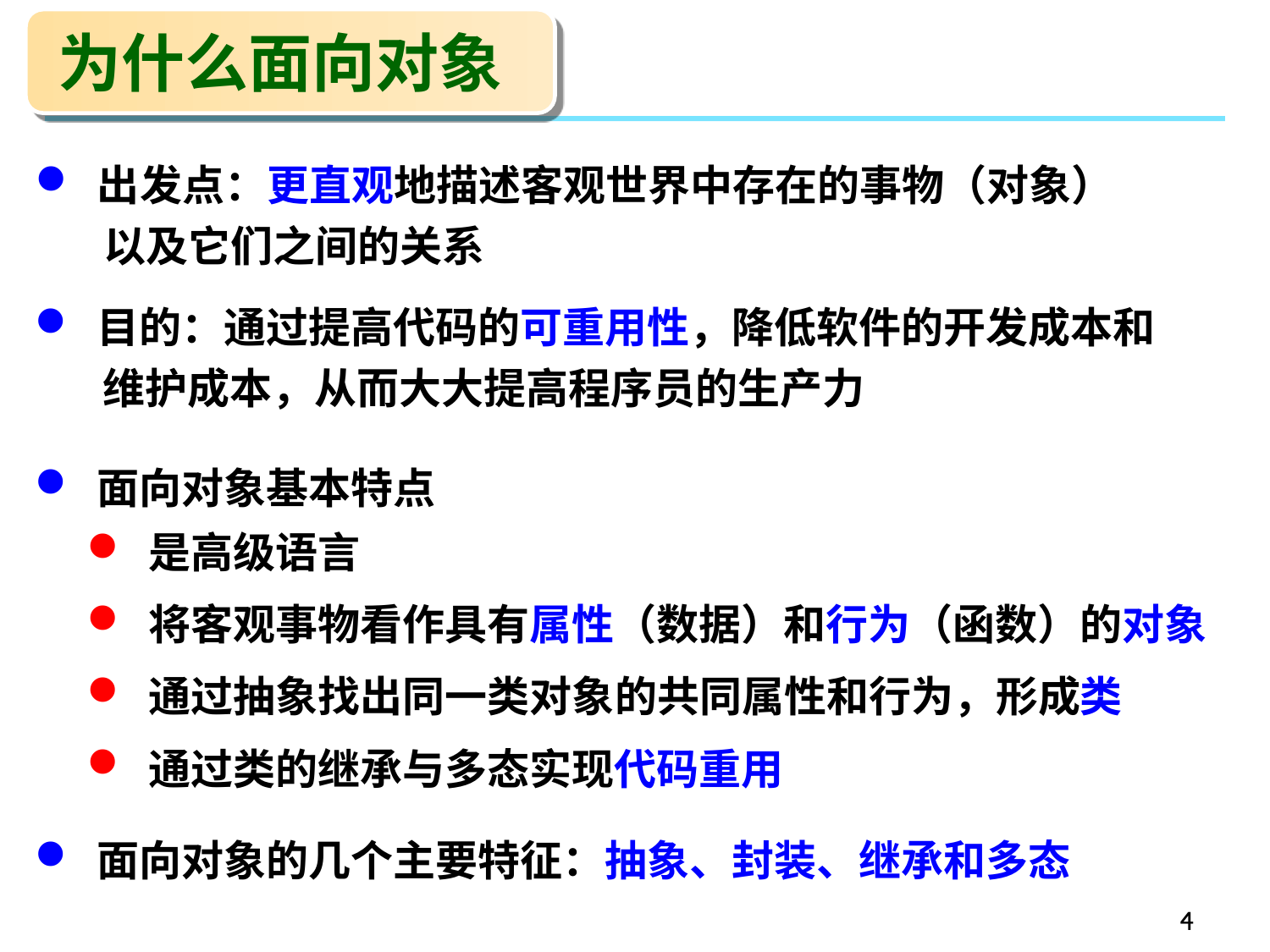

# 为什么面向对象
 出发点：更直观地描述客观世界中存在的事物（对象）
    以及它们之间的关系
 目的：通过提高代码的可重用性，降低软件的开发成本和
    维护成本，从而大大提高程序员的生产力
 面向对象基本特点
 是高级语言
 将客观事物看作具有属性（数据）和行为（函数）的对象
 通过抽象找出同一类对象的共同属性和行为，形成类
 通过类的继承与多态实现代码重用
 面向对象的几个主要特征：抽象、封装、继承和多态
4